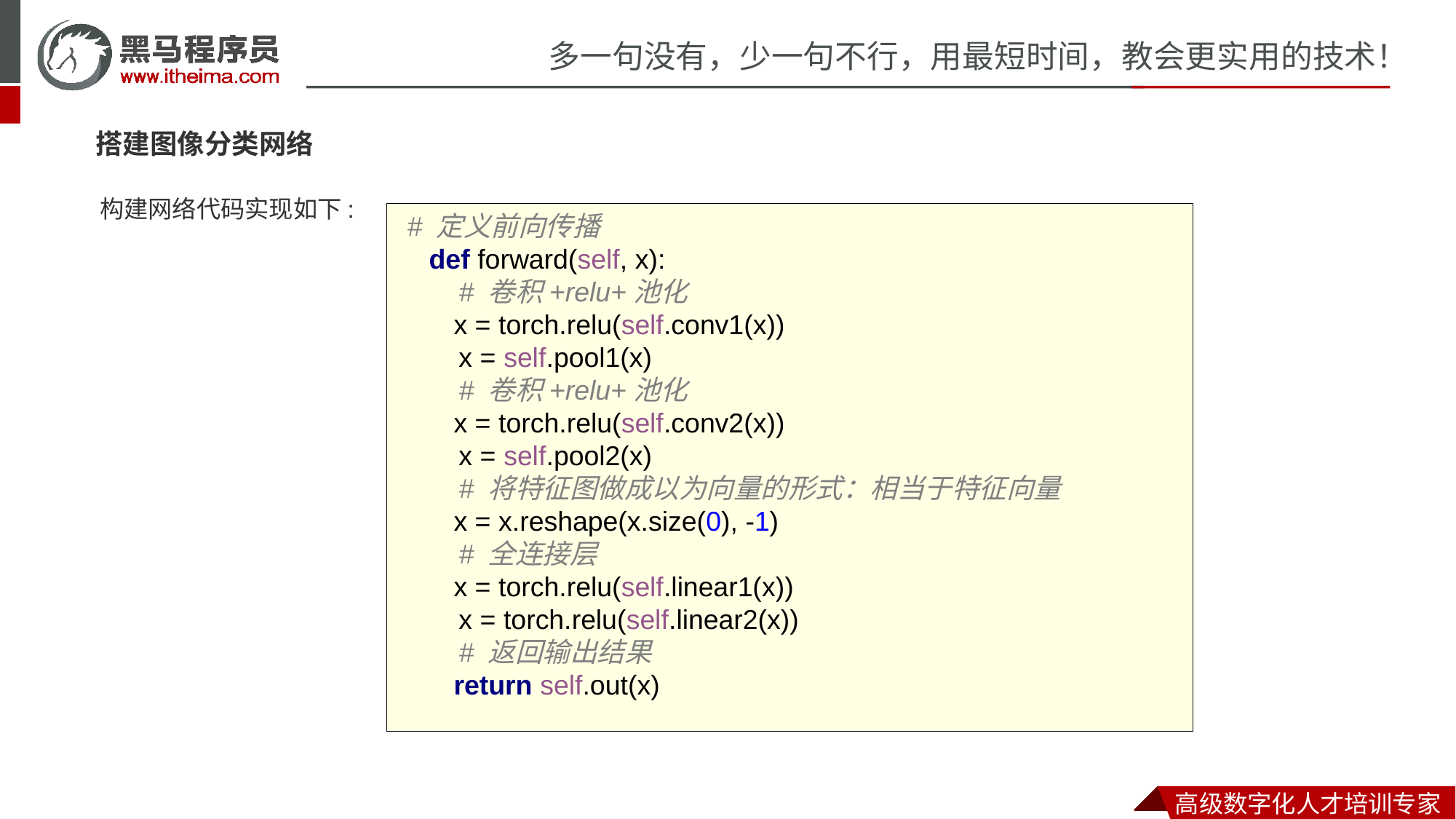

搭建图像分类网络
构建网络代码实现如下:
  # 定义前向传播
    def forward(self, x):
        # 卷积+relu+池化
        x = torch.relu(self.conv1(x))
        x = self.pool1(x)
        # 卷积+relu+池化
        x = torch.relu(self.conv2(x))
        x = self.pool2(x)
        # 将特征图做成以为向量的形式：相当于特征向量
        x = x.reshape(x.size(0), -1)
        # 全连接层
        x = torch.relu(self.linear1(x))
        x = torch.relu(self.linear2(x))
        # 返回输出结果
        return self.out(x)